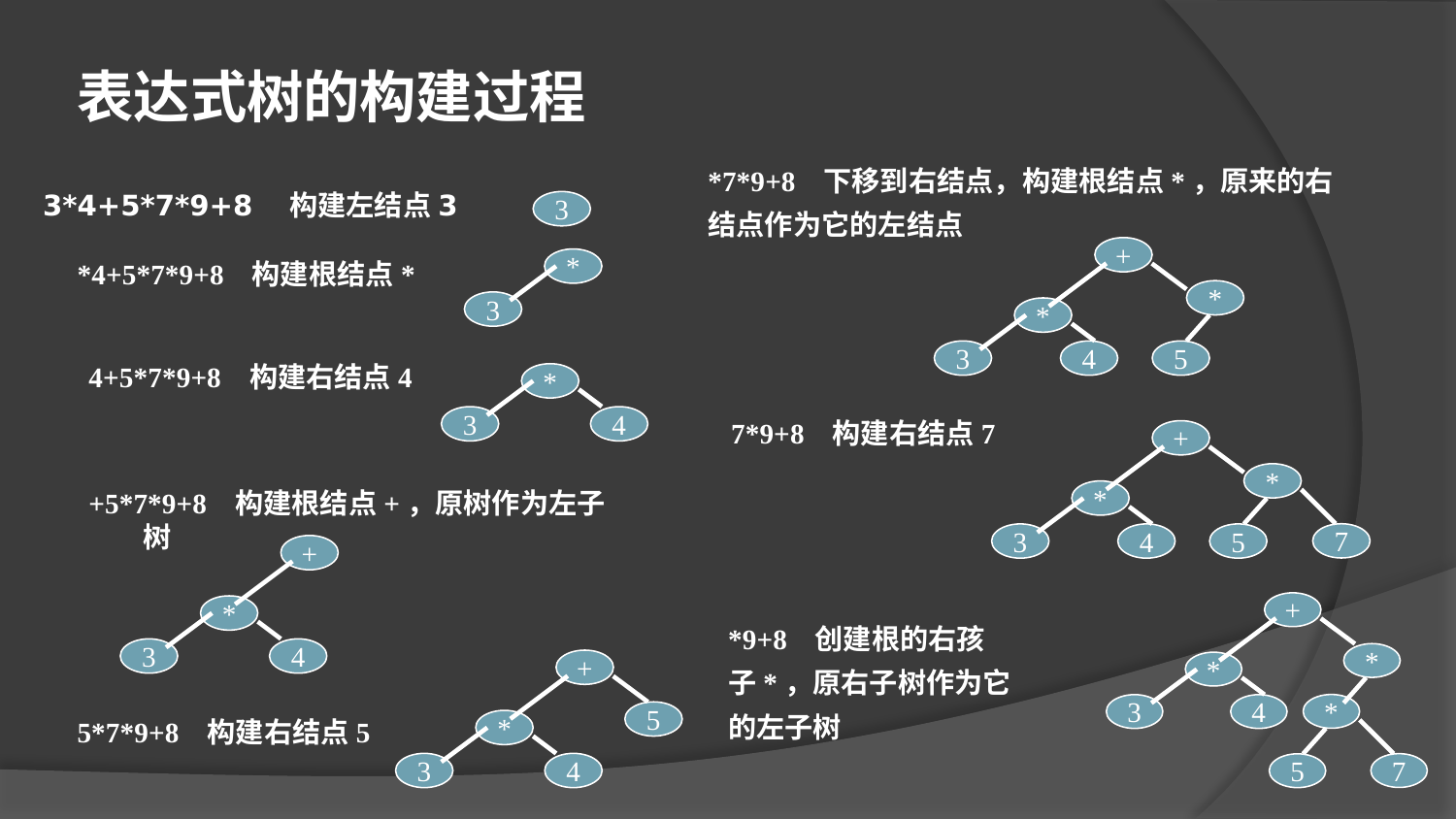

表达式树的构建过程
*7*9+8   下移到右结点，构建根结点*，原来的右结点作为它的左结点
3*4+5*7*9+8   构建左结点3
3
+

*
*

3
4
5
*4+5*7*9+8   构建根结点*
*

3
4+5*7*9+8   构建右结点4
*

3
4
7*9+8   构建右结点7
+

*
*

7
3
4
5
+5*7*9+8   构建根结点+，原树作为左子树
+

*

3
4
+

*
*

*
3
4

7
5
*9+8   创建根的右孩子*，原右子树作为它的左子树
+

5
*

3
4
5*7*9+8   构建右结点5
+

*
*

*
3
4

7
5